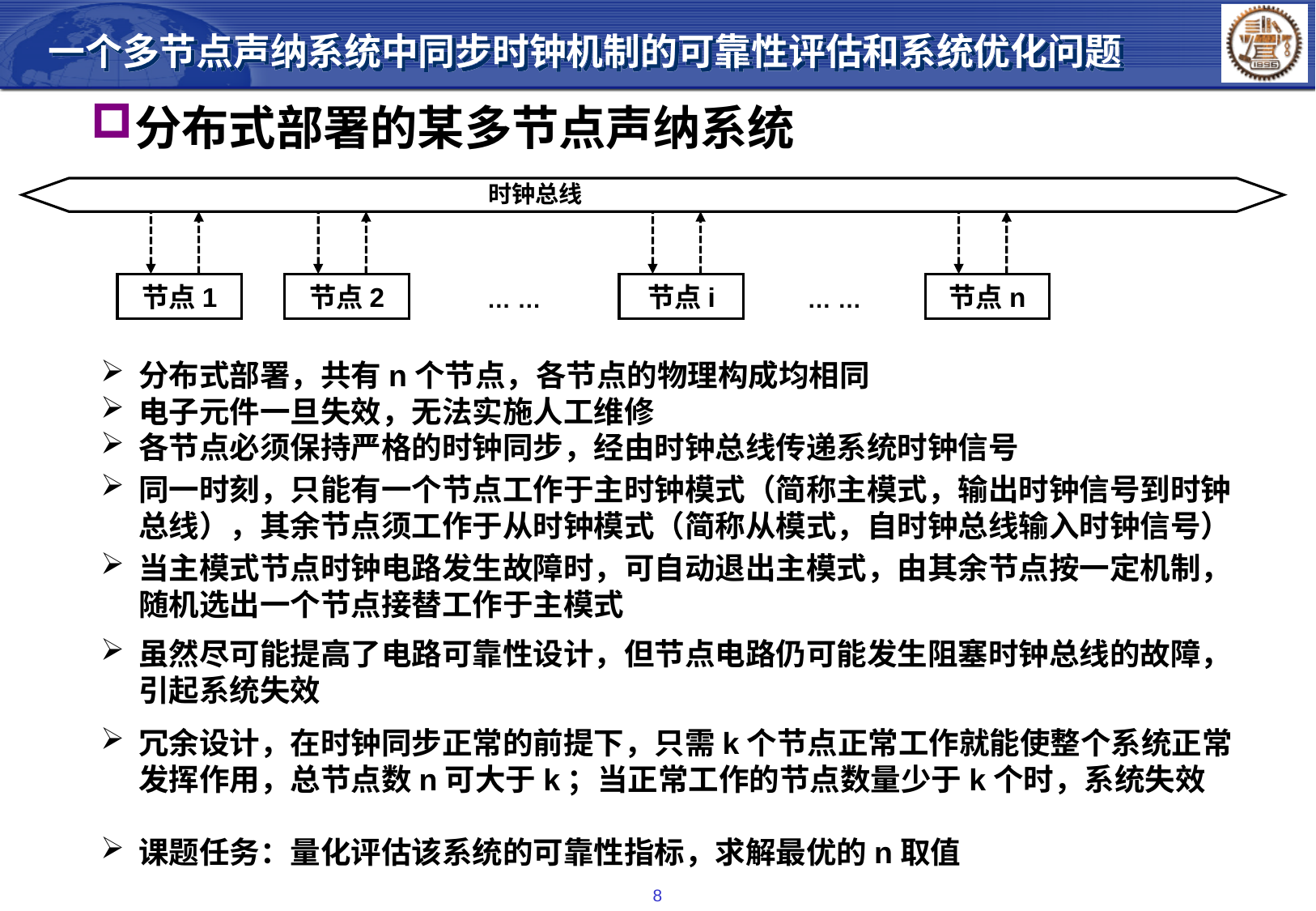

一个多节点声纳系统中同步时钟机制的可靠性评估和系统优化问题
分布式部署的某多节点声纳系统
时钟总线

节点1
节点2
节点i
节点n
… …
… …
分布式部署，共有n个节点，各节点的物理构成均相同
电子元件一旦失效，无法实施人工维修
各节点必须保持严格的时钟同步，经由时钟总线传递系统时钟信号
同一时刻，只能有一个节点工作于主时钟模式（简称主模式，输出时钟信号到时钟总线），其余节点须工作于从时钟模式（简称从模式，自时钟总线输入时钟信号）
当主模式节点时钟电路发生故障时，可自动退出主模式，由其余节点按一定机制，随机选出一个节点接替工作于主模式
虽然尽可能提高了电路可靠性设计，但节点电路仍可能发生阻塞时钟总线的故障，引起系统失效
冗余设计，在时钟同步正常的前提下，只需k个节点正常工作就能使整个系统正常发挥作用，总节点数n可大于k；当正常工作的节点数量少于k个时，系统失效

课题任务：量化评估该系统的可靠性指标，求解最优的n取值
8